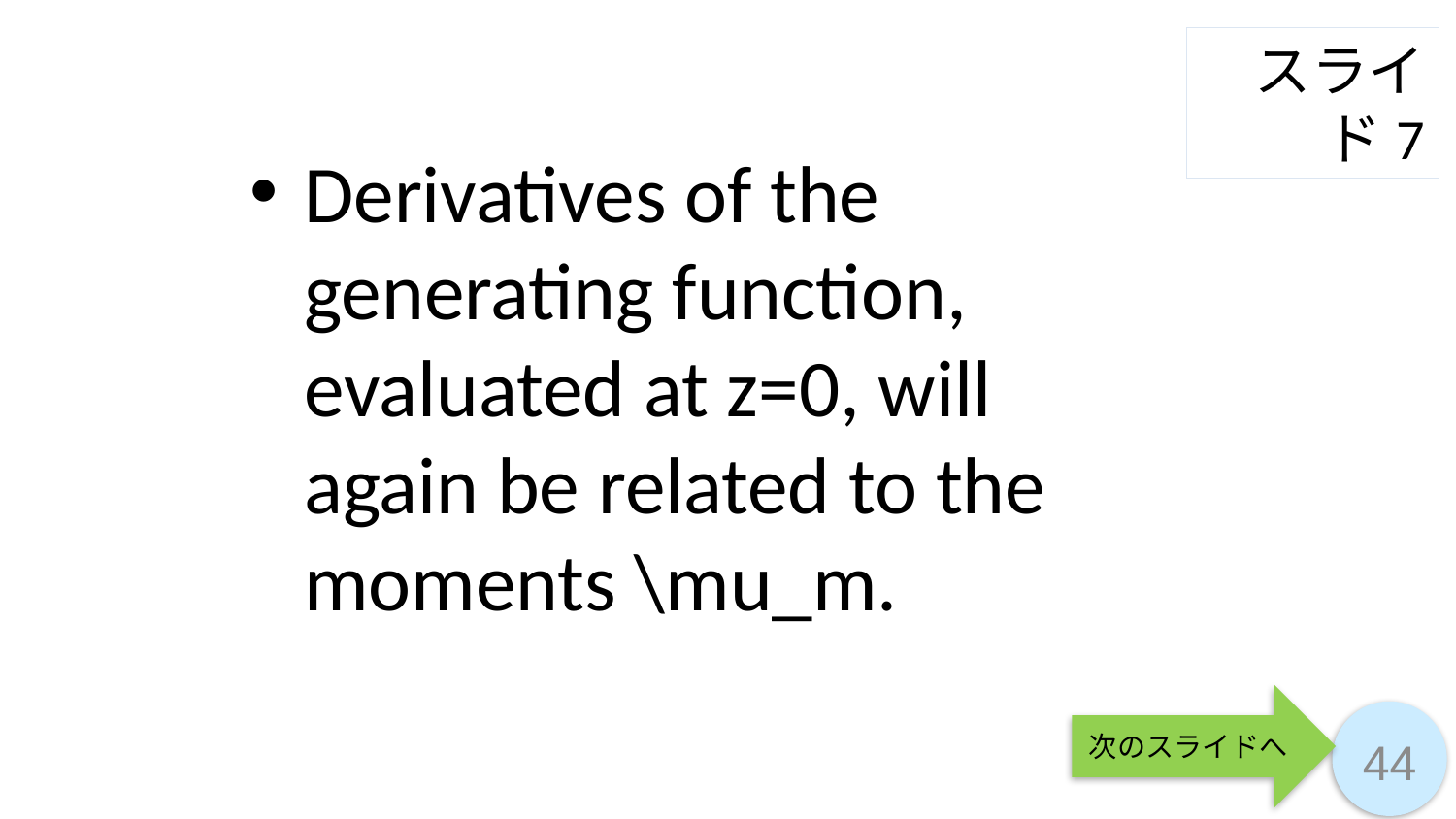

スライド7
Derivatives of the generating function, evaluated at z=0, will again be related to the moments \mu_m.
次のスライドへ
44